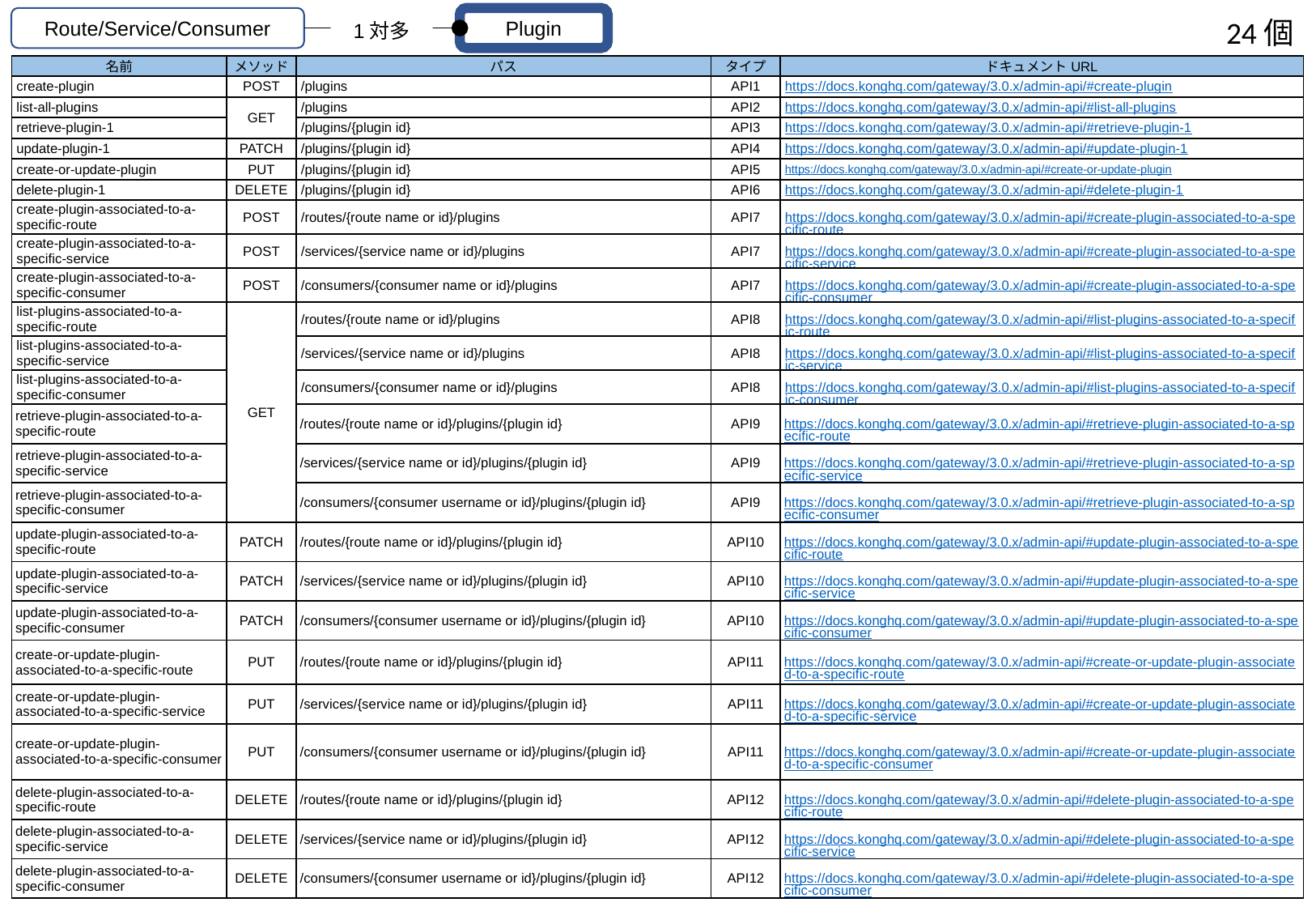

Route/Service/Consumer
Plugin
1対多
24個
| 名前 | メソッド | パス | タイプ | ドキュメントURL |
| --- | --- | --- | --- | --- |
| create-plugin | POST | /plugins | API1 | https://docs.konghq.com/gateway/3.0.x/admin-api/#create-plugin |
| list-all-plugins | GET | /plugins | API2 | https://docs.konghq.com/gateway/3.0.x/admin-api/#list-all-plugins |
| retrieve-plugin-1 |  | /plugins/{plugin id} | API3 | https://docs.konghq.com/gateway/3.0.x/admin-api/#retrieve-plugin-1 |
| update-plugin-1 | PATCH | /plugins/{plugin id} | API4 | https://docs.konghq.com/gateway/3.0.x/admin-api/#update-plugin-1 |
| create-or-update-plugin | PUT | /plugins/{plugin id} | API5 | https://docs.konghq.com/gateway/3.0.x/admin-api/#create-or-update-plugin |
| delete-plugin-1 | DELETE | /plugins/{plugin id} | API6 | https://docs.konghq.com/gateway/3.0.x/admin-api/#delete-plugin-1 |
| create-plugin-associated-to-a-specific-route | POST | /routes/{route name or id}/plugins | API7 | https://docs.konghq.com/gateway/3.0.x/admin-api/#create-plugin-associated-to-a-specific-route |
| create-plugin-associated-to-a-specific-service | POST | /services/{service name or id}/plugins | API7 | https://docs.konghq.com/gateway/3.0.x/admin-api/#create-plugin-associated-to-a-specific-service |
| create-plugin-associated-to-a-specific-consumer | POST | /consumers/{consumer name or id}/plugins | API7 | https://docs.konghq.com/gateway/3.0.x/admin-api/#create-plugin-associated-to-a-specific-consumer |
| list-plugins-associated-to-a-specific-route | GET | /routes/{route name or id}/plugins | API8 | https://docs.konghq.com/gateway/3.0.x/admin-api/#list-plugins-associated-to-a-specific-route |
| list-plugins-associated-to-a-specific-service |  | /services/{service name or id}/plugins | API8 | https://docs.konghq.com/gateway/3.0.x/admin-api/#list-plugins-associated-to-a-specific-service |
| list-plugins-associated-to-a-specific-consumer |  | /consumers/{consumer name or id}/plugins | API8 | https://docs.konghq.com/gateway/3.0.x/admin-api/#list-plugins-associated-to-a-specific-consumer |
| retrieve-plugin-associated-to-a-specific-route |  | /routes/{route name or id}/plugins/{plugin id} | API9 | https://docs.konghq.com/gateway/3.0.x/admin-api/#retrieve-plugin-associated-to-a-specific-route |
| retrieve-plugin-associated-to-a-specific-service |  | /services/{service name or id}/plugins/{plugin id} | API9 | https://docs.konghq.com/gateway/3.0.x/admin-api/#retrieve-plugin-associated-to-a-specific-service |
| retrieve-plugin-associated-to-a-specific-consumer |  | /consumers/{consumer username or id}/plugins/{plugin id} | API9 | https://docs.konghq.com/gateway/3.0.x/admin-api/#retrieve-plugin-associated-to-a-specific-consumer |
| update-plugin-associated-to-a-specific-route | PATCH | /routes/{route name or id}/plugins/{plugin id} | API10 | https://docs.konghq.com/gateway/3.0.x/admin-api/#update-plugin-associated-to-a-specific-route |
| update-plugin-associated-to-a-specific-service | PATCH | /services/{service name or id}/plugins/{plugin id} | API10 | https://docs.konghq.com/gateway/3.0.x/admin-api/#update-plugin-associated-to-a-specific-service |
| update-plugin-associated-to-a-specific-consumer | PATCH | /consumers/{consumer username or id}/plugins/{plugin id} | API10 | https://docs.konghq.com/gateway/3.0.x/admin-api/#update-plugin-associated-to-a-specific-consumer |
| create-or-update-plugin-associated-to-a-specific-route | PUT | /routes/{route name or id}/plugins/{plugin id} | API11 | https://docs.konghq.com/gateway/3.0.x/admin-api/#create-or-update-plugin-associated-to-a-specific-route |
| create-or-update-plugin-associated-to-a-specific-service | PUT | /services/{service name or id}/plugins/{plugin id} | API11 | https://docs.konghq.com/gateway/3.0.x/admin-api/#create-or-update-plugin-associated-to-a-specific-service |
| create-or-update-plugin-associated-to-a-specific-consumer | PUT | /consumers/{consumer username or id}/plugins/{plugin id} | API11 | https://docs.konghq.com/gateway/3.0.x/admin-api/#create-or-update-plugin-associated-to-a-specific-consumer |
| delete-plugin-associated-to-a-specific-route | DELETE | /routes/{route name or id}/plugins/{plugin id} | API12 | https://docs.konghq.com/gateway/3.0.x/admin-api/#delete-plugin-associated-to-a-specific-route |
| delete-plugin-associated-to-a-specific-service | DELETE | /services/{service name or id}/plugins/{plugin id} | API12 | https://docs.konghq.com/gateway/3.0.x/admin-api/#delete-plugin-associated-to-a-specific-service |
| delete-plugin-associated-to-a-specific-consumer | DELETE | /consumers/{consumer username or id}/plugins/{plugin id} | API12 | https://docs.konghq.com/gateway/3.0.x/admin-api/#delete-plugin-associated-to-a-specific-consumer |